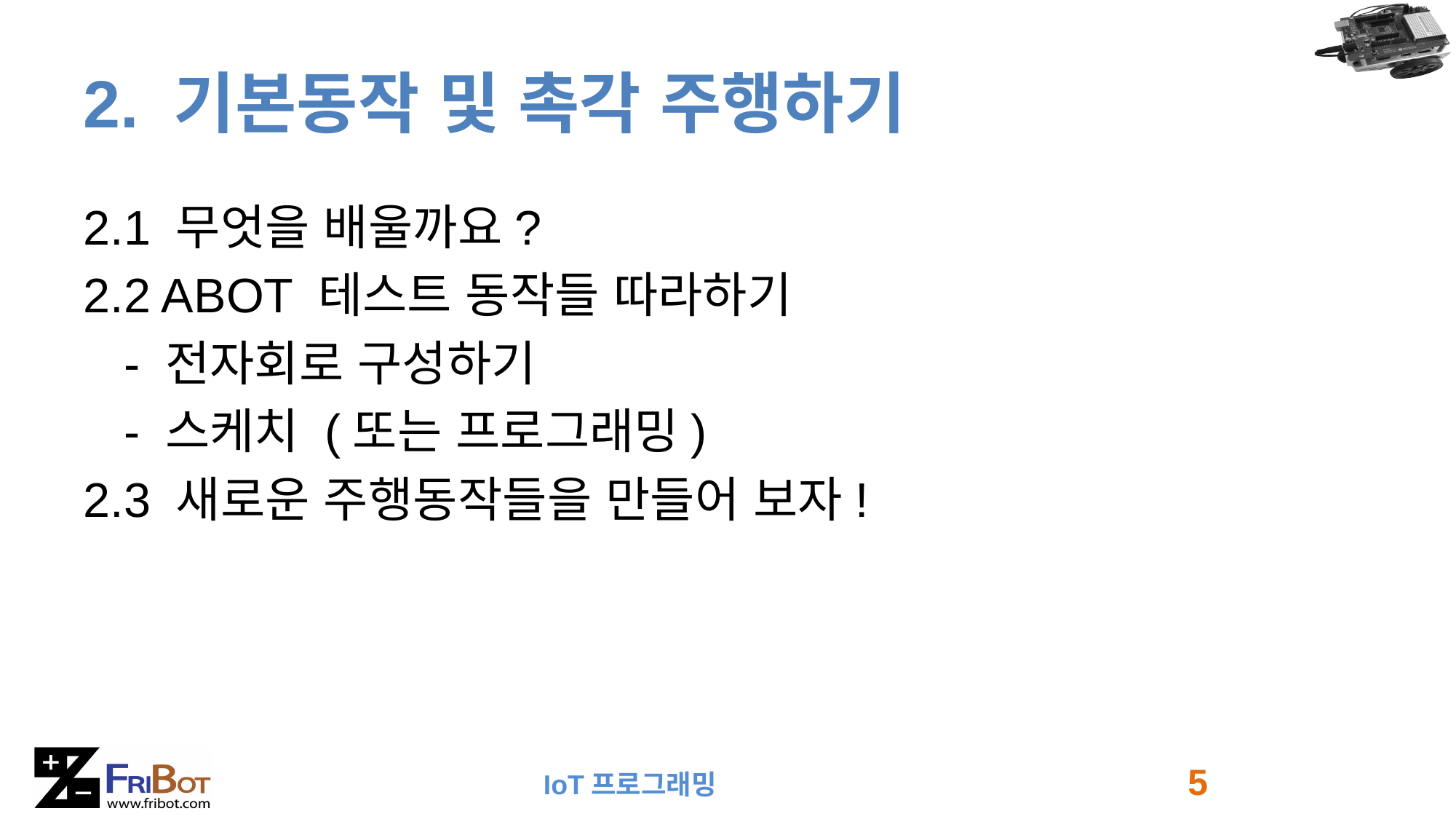

# 2. 기본동작 및 촉각 주행하기
2.1 무엇을 배울까요?
2.2 ABOT 테스트 동작들 따라하기
   - 전자회로 구성하기
   - 스케치 (또는 프로그래밍)
2.3 새로운 주행동작들을 만들어 보자!
5